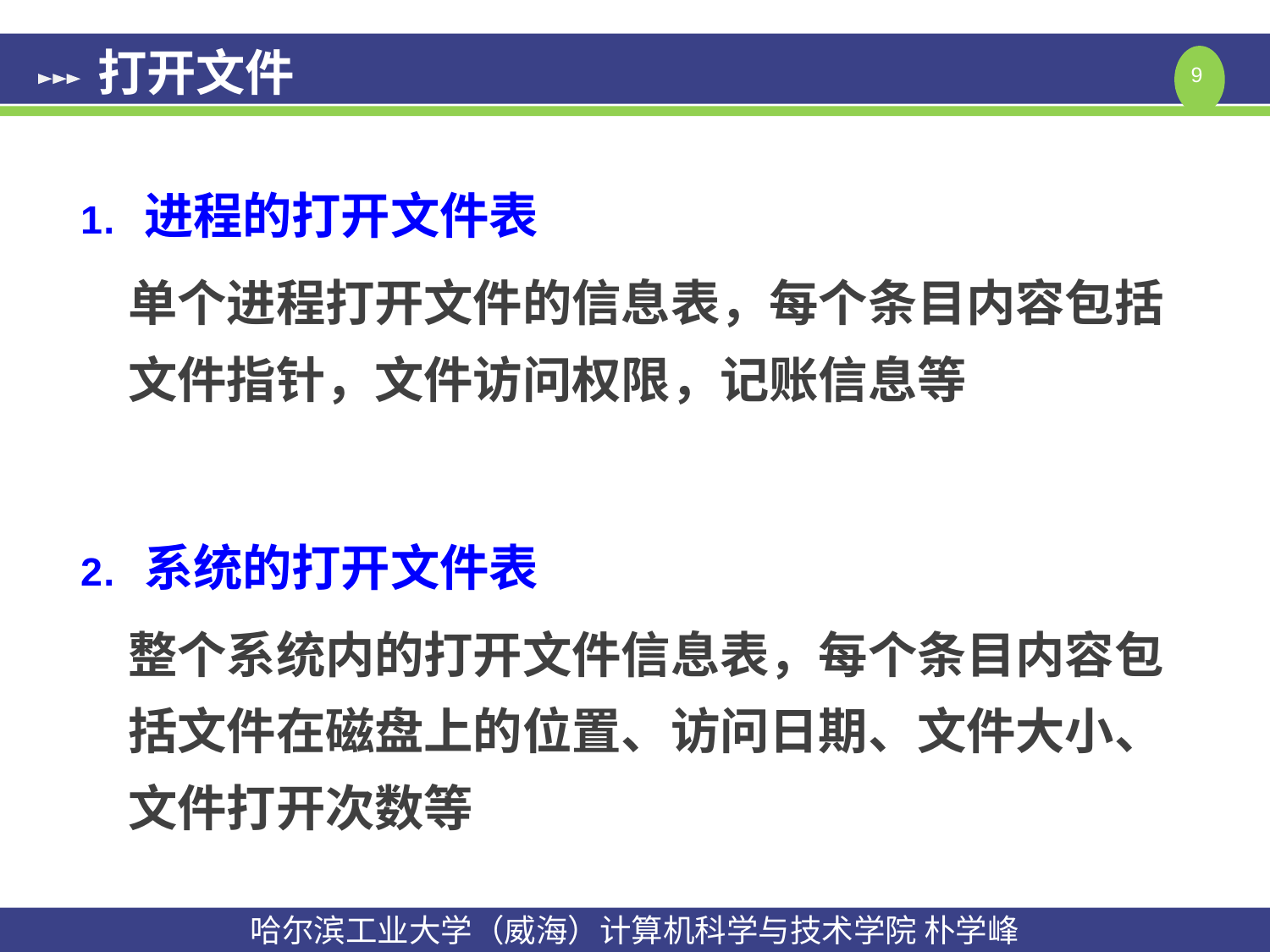

# 打开文件
进程的打开文件表
单个进程打开文件的信息表，每个条目内容包括文件指针，文件访问权限，记账信息等

系统的打开文件表
整个系统内的打开文件信息表，每个条目内容包括文件在磁盘上的位置、访问日期、文件大小、文件打开次数等